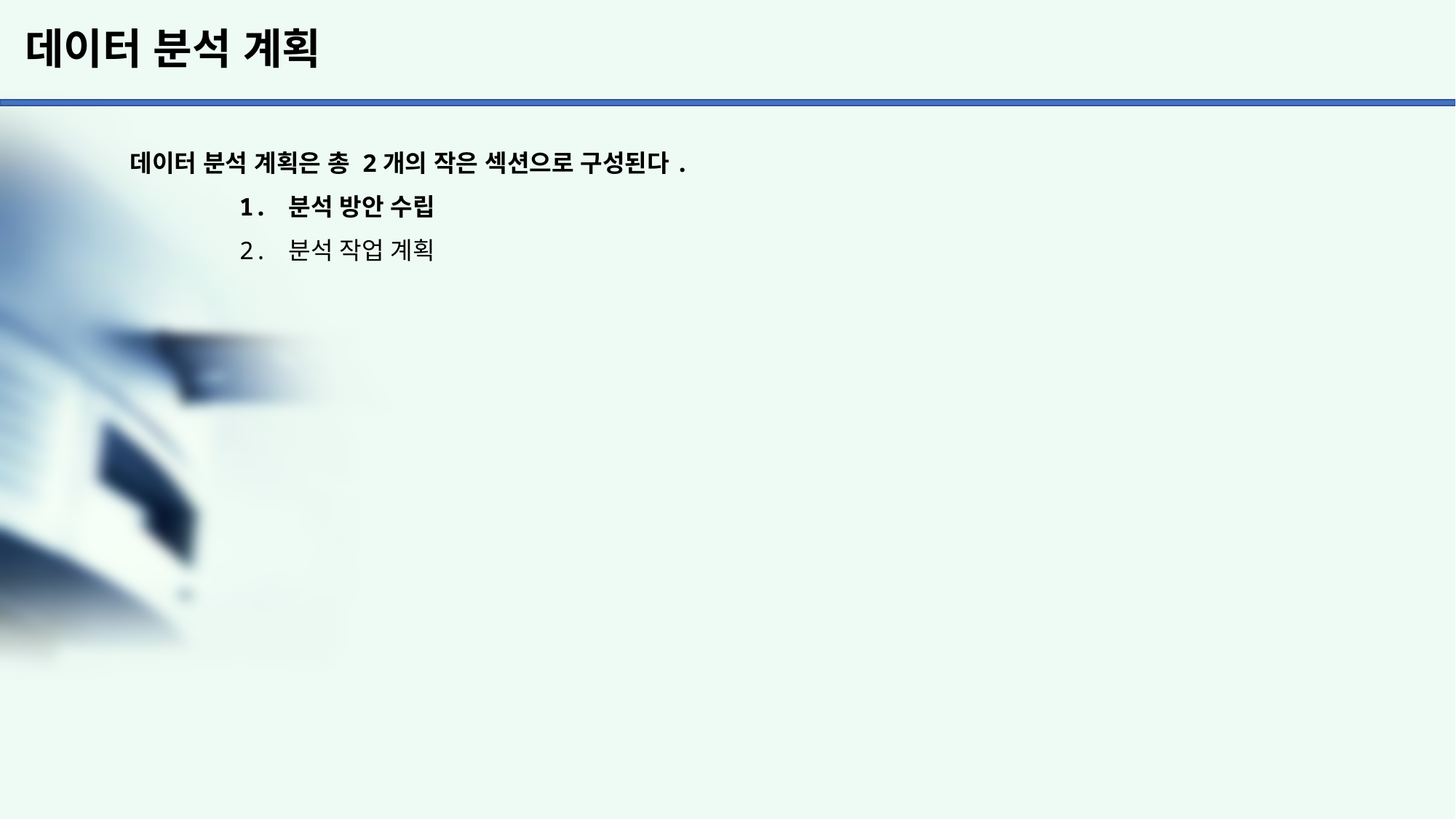

# 데이터 분석 계획
데이터 분석 계획은 총 2개의 작은 섹션으로 구성된다.
	1. 분석 방안 수립
	2. 분석 작업 계획